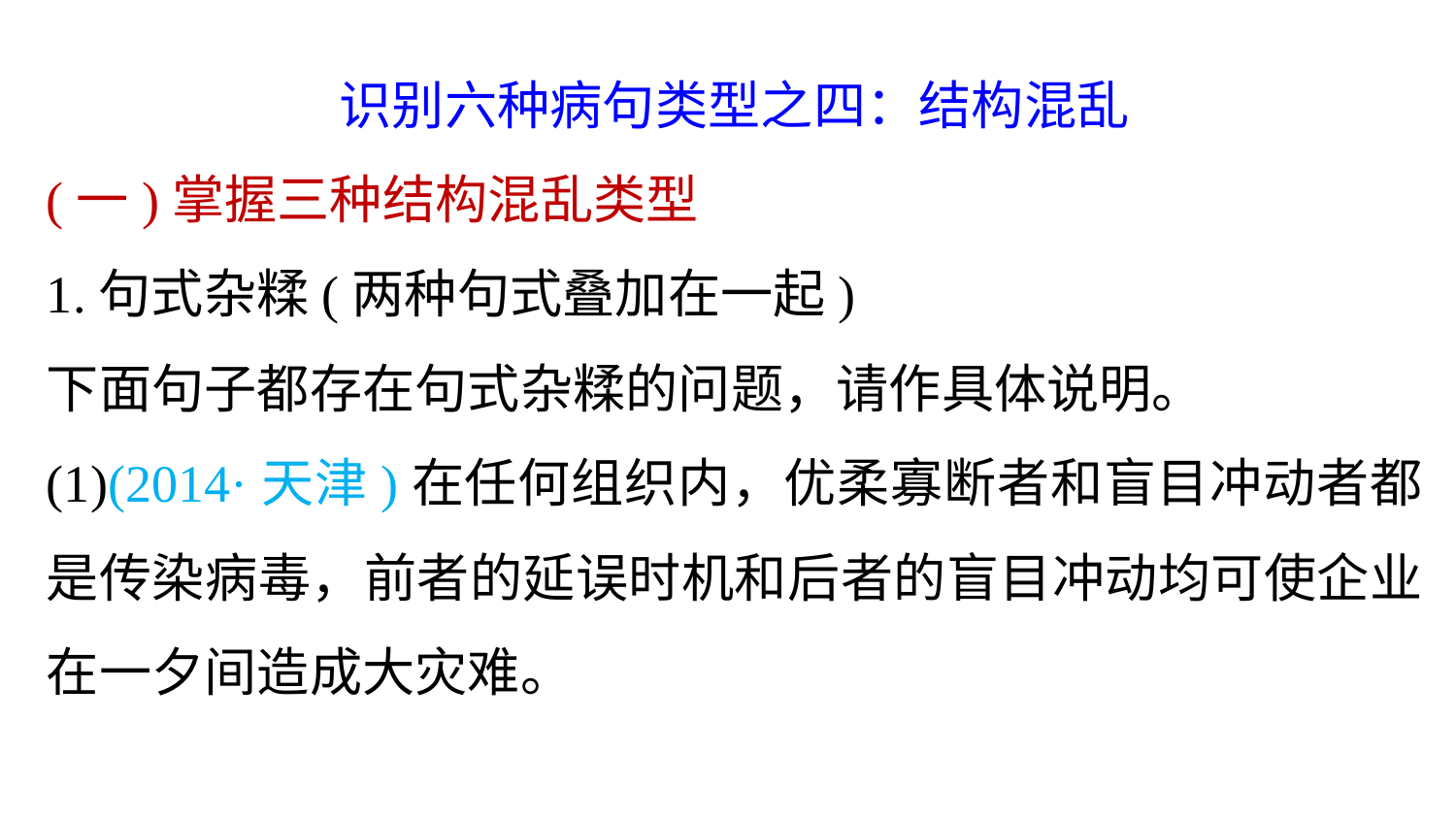

识别六种病句类型之四：结构混乱
(一)掌握三种结构混乱类型
1.句式杂糅(两种句式叠加在一起)
下面句子都存在句式杂糅的问题，请作具体说明。
(1)(2014·天津)在任何组织内，优柔寡断者和盲目冲动者都是传染病毒，前者的延误时机和后者的盲目冲动均可使企业在一夕间造成大灾难。